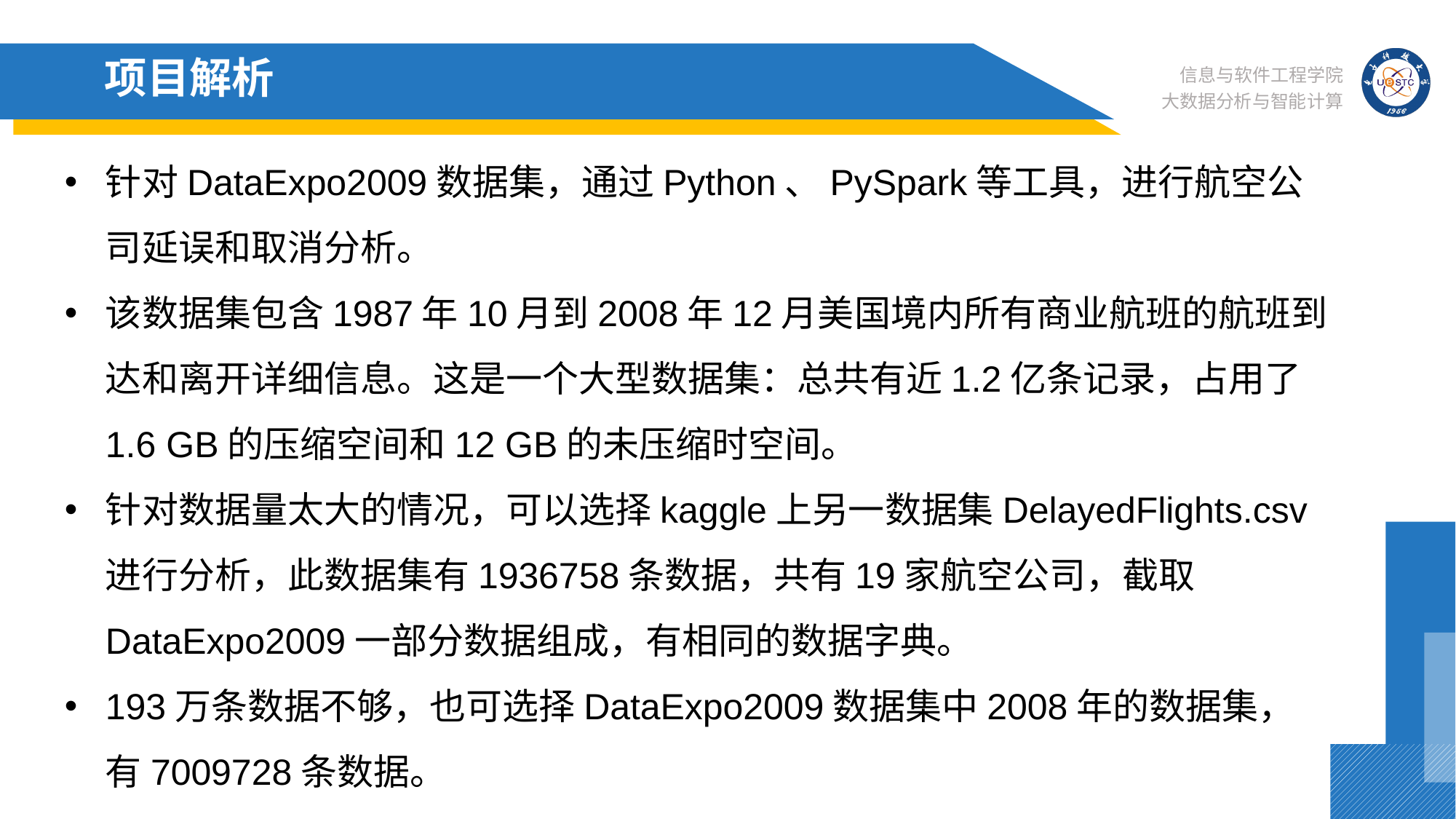

# 项目解析
针对DataExpo2009数据集，通过Python、PySpark等工具，进行航空公司延误和取消分析。
该数据集包含1987年10月到2008年12月美国境内所有商业航班的航班到达和离开详细信息。这是一个大型数据集：总共有近1.2亿条记录，占用了1.6 GB的压缩空间和12 GB的未压缩时空间。
针对数据量太大的情况，可以选择kaggle上另一数据集DelayedFlights.csv进行分析，此数据集有1936758条数据，共有19家航空公司，截取DataExpo2009一部分数据组成，有相同的数据字典。
193万条数据不够，也可选择DataExpo2009数据集中2008年的数据集，有7009728条数据。